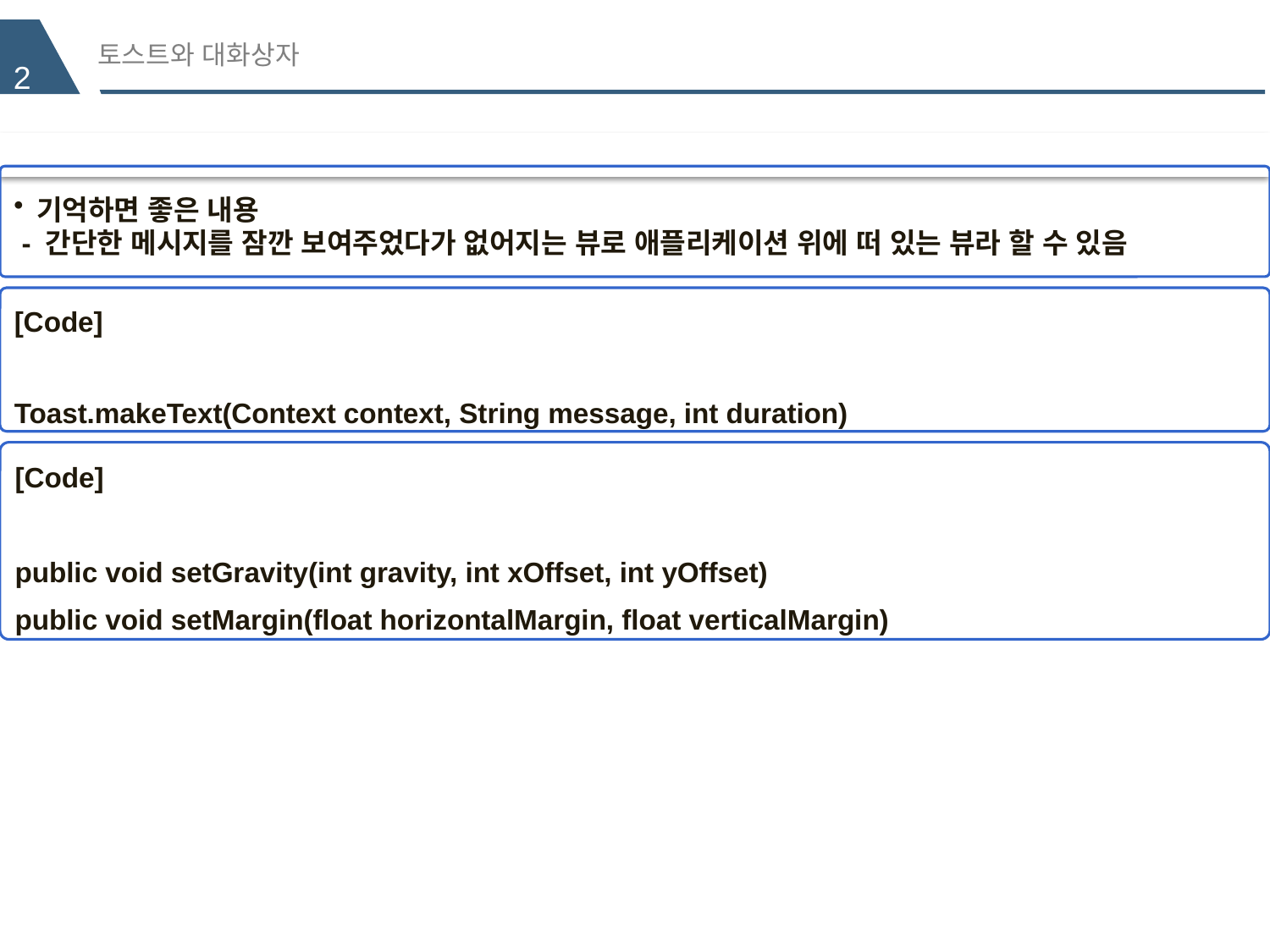

# 토스트와 대화상자
2
 기억하면 좋은 내용
 - 간단한 메시지를 잠깐 보여주었다가 없어지는 뷰로 애플리케이션 위에 떠 있는 뷰라 할 수 있음
[Code]

Toast.makeText(Context context, String message, int duration)
[Code]

public void setGravity(int gravity, int xOffset, int yOffset)
public void setMargin(float horizontalMargin, float verticalMargin)